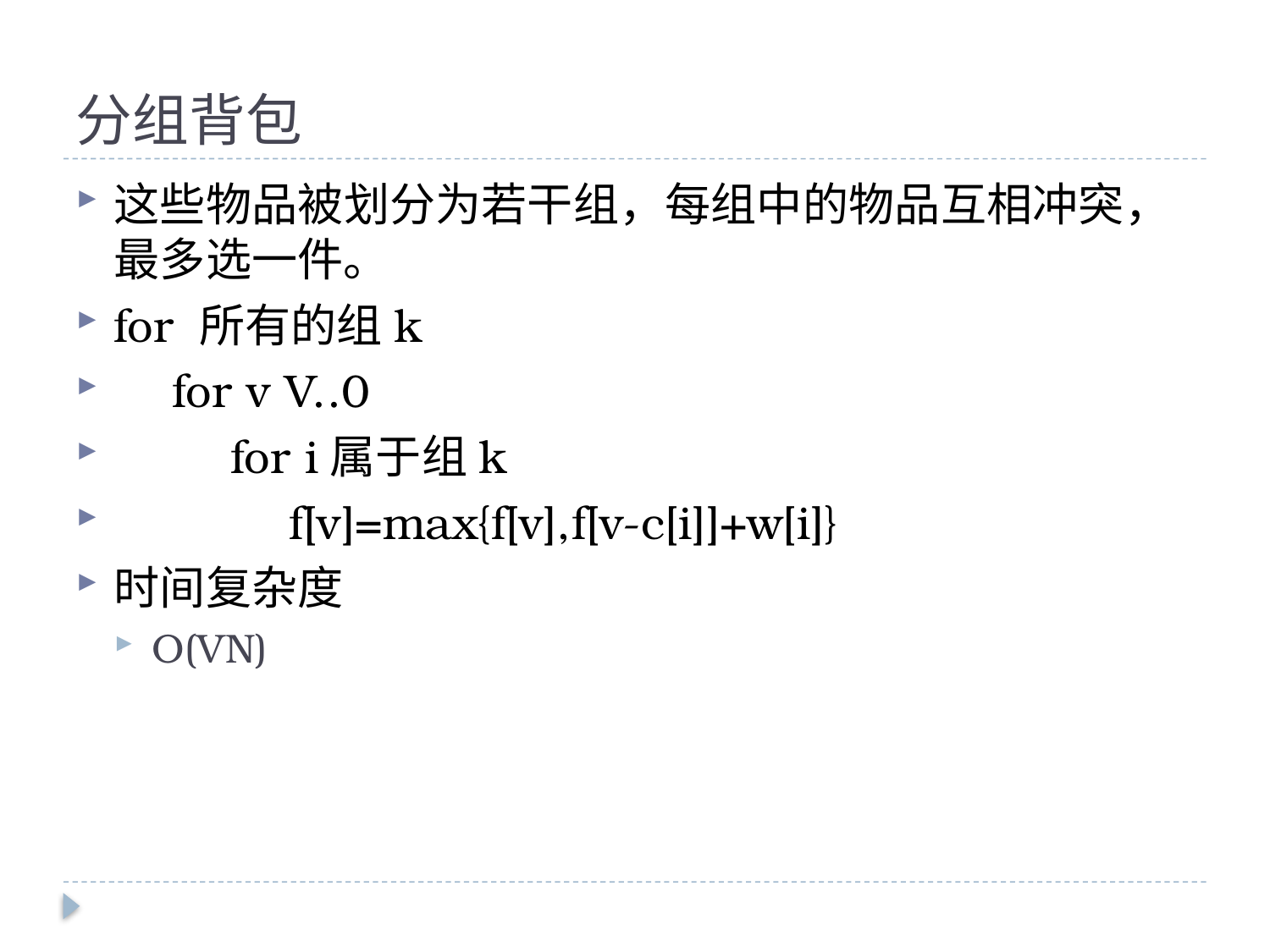

# 分组背包
这些物品被划分为若干组，每组中的物品互相冲突，最多选一件。
for 所有的组k
    for v V..0
        for i属于组k
            f[v]=max{f[v],f[v-c[i]]+w[i]}
时间复杂度
O(VN)